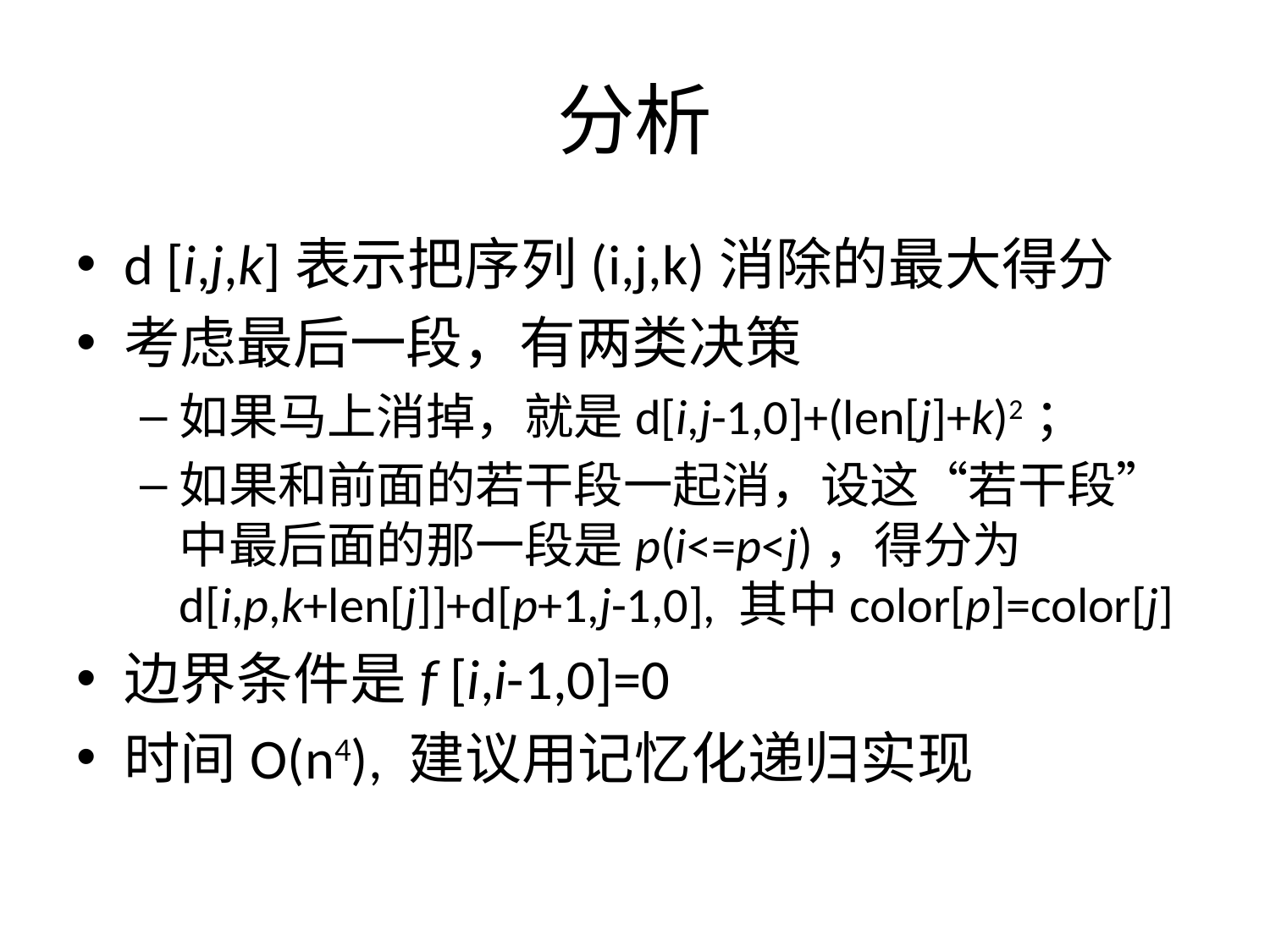

# 分析
d [i,j,k]表示把序列(i,j,k)消除的最大得分
考虑最后一段，有两类决策
如果马上消掉，就是d[i,j-1,0]+(len[j]+k)2；
如果和前面的若干段一起消，设这“若干段”中最后面的那一段是p(i<=p<j)，得分为d[i,p,k+len[j]]+d[p+1,j-1,0], 其中color[p]=color[j]
边界条件是f [i,i-1,0]=0
时间O(n4), 建议用记忆化递归实现